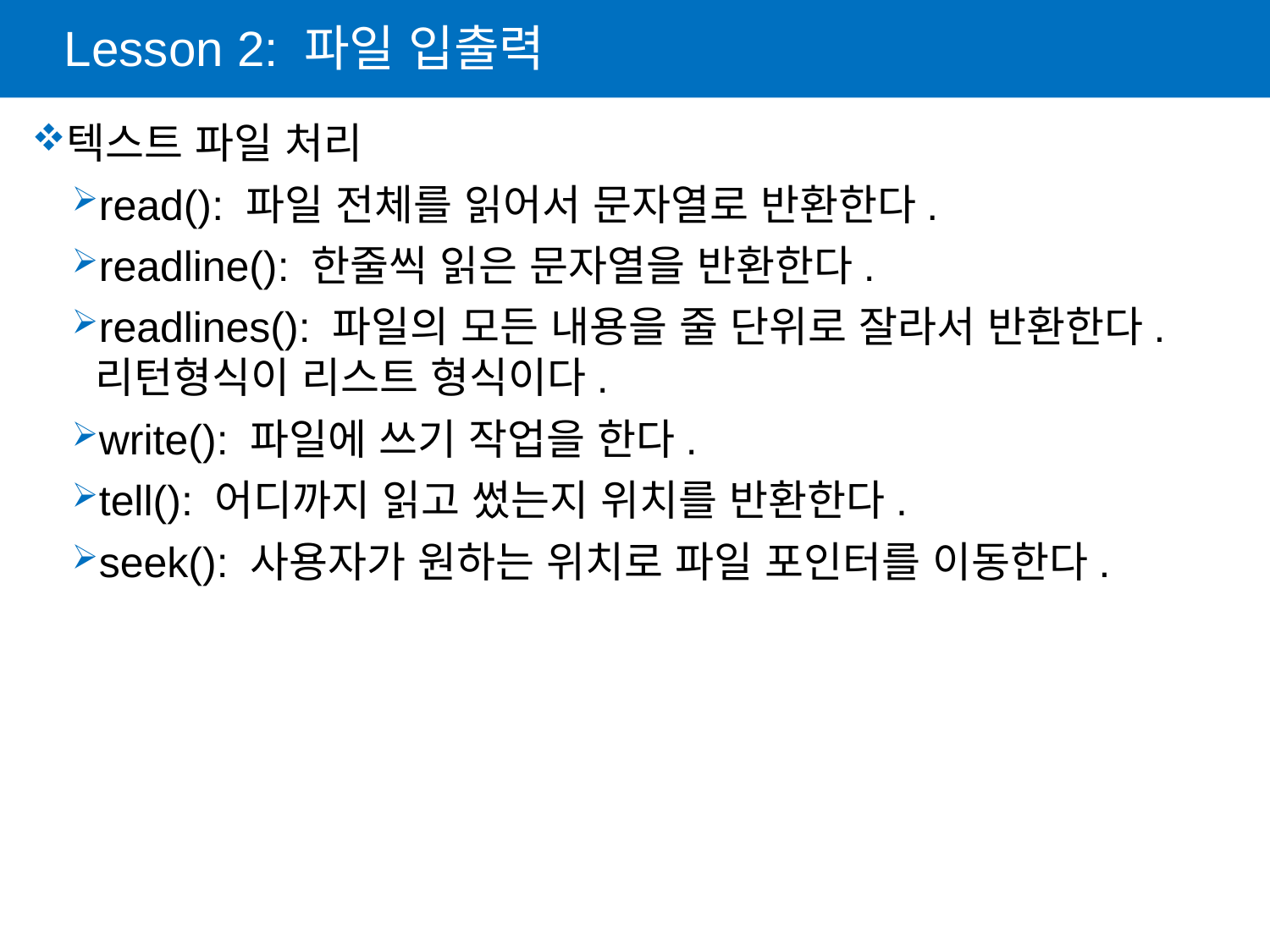

# Lesson 2: 파일 입출력
텍스트 파일 처리
read(): 파일 전체를 읽어서 문자열로 반환한다.
readline(): 한줄씩 읽은 문자열을 반환한다.
readlines(): 파일의 모든 내용을 줄 단위로 잘라서 반환한다. 리턴형식이 리스트 형식이다.
write(): 파일에 쓰기 작업을 한다.
tell(): 어디까지 읽고 썼는지 위치를 반환한다.
seek(): 사용자가 원하는 위치로 파일 포인터를 이동한다.